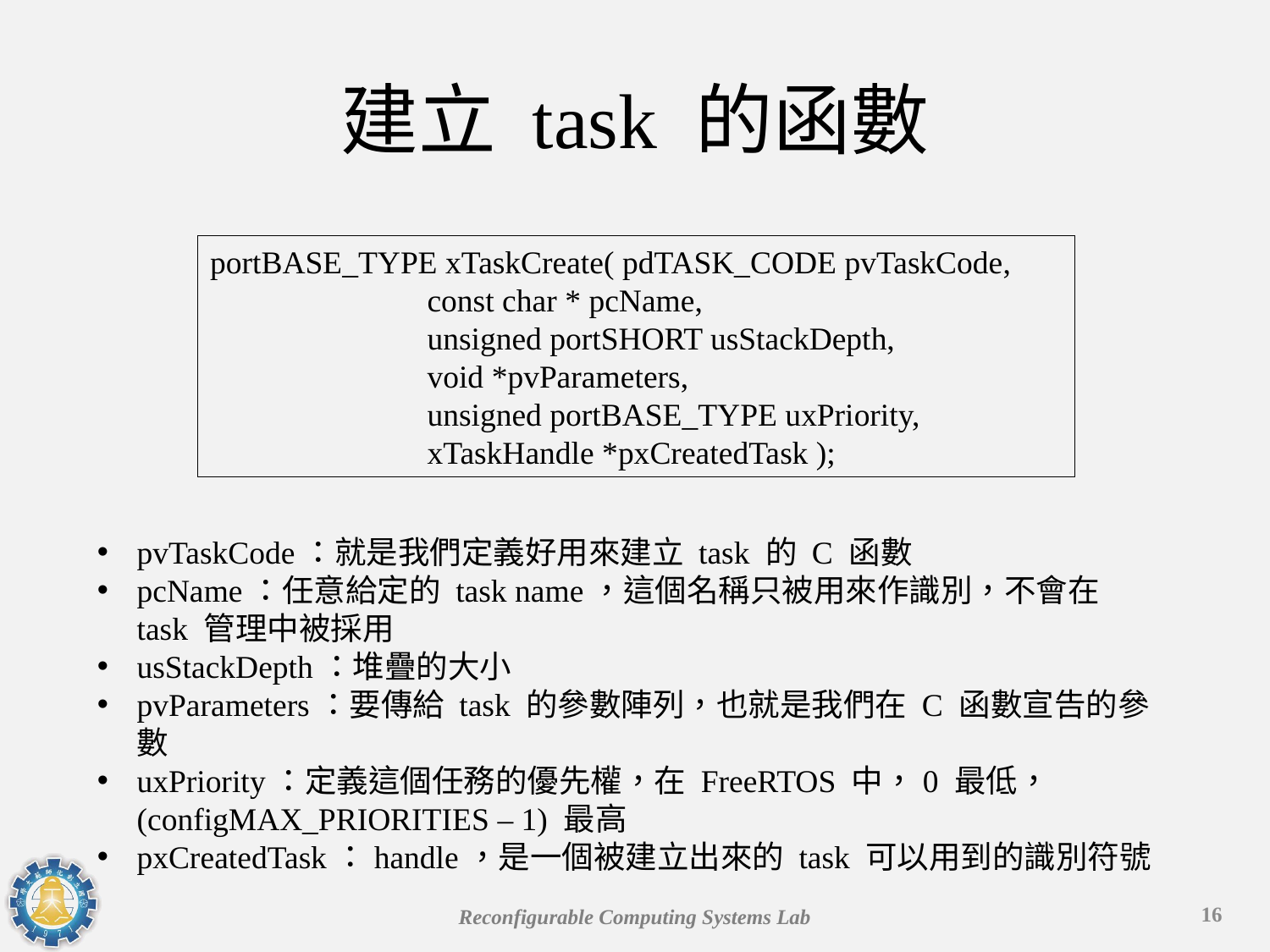

# 建立 task 的函數
portBASE_TYPE xTaskCreate( pdTASK_CODE pvTaskCode,
                           const char * pcName,
                           unsigned portSHORT usStackDepth,
                           void *pvParameters,
                           unsigned portBASE_TYPE uxPriority,
                           xTaskHandle *pxCreatedTask );
pvTaskCode：就是我們定義好用來建立 task 的 C 函數
pcName：任意給定的 task name，這個名稱只被用來作識別，不會在 task 管理中被採用
usStackDepth：堆疊的大小
pvParameters：要傳給 task 的參數陣列，也就是我們在 C 函數宣告的參數
uxPriority：定義這個任務的優先權，在 FreeRTOS 中，0 最低，(configMAX_PRIORITIES – 1) 最高
pxCreatedTask：handle，是一個被建立出來的 task 可以用到的識別符號
16